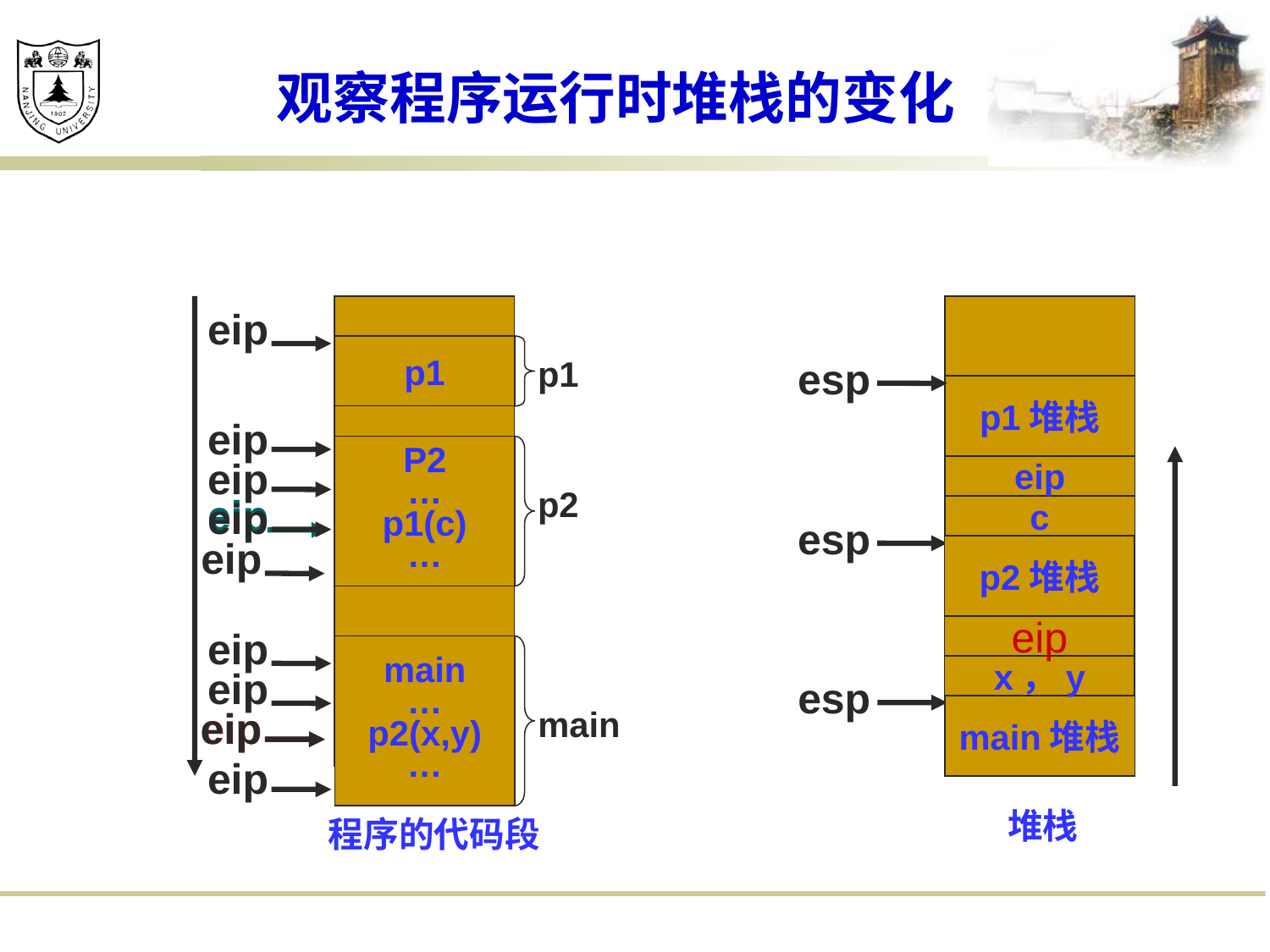

# 观察程序运行时堆栈的变化

eip

p1

p1
esp
p1堆栈

eip

P2
…
p1(c)
…

eip

eip

p2
eip
eip

c

esp
eip

p2堆栈

eip
eip

main
…
p2(x,y)
…

eip
x，y

esp
eip
eip
main
main堆栈

eip

堆栈
程序的代码段
170